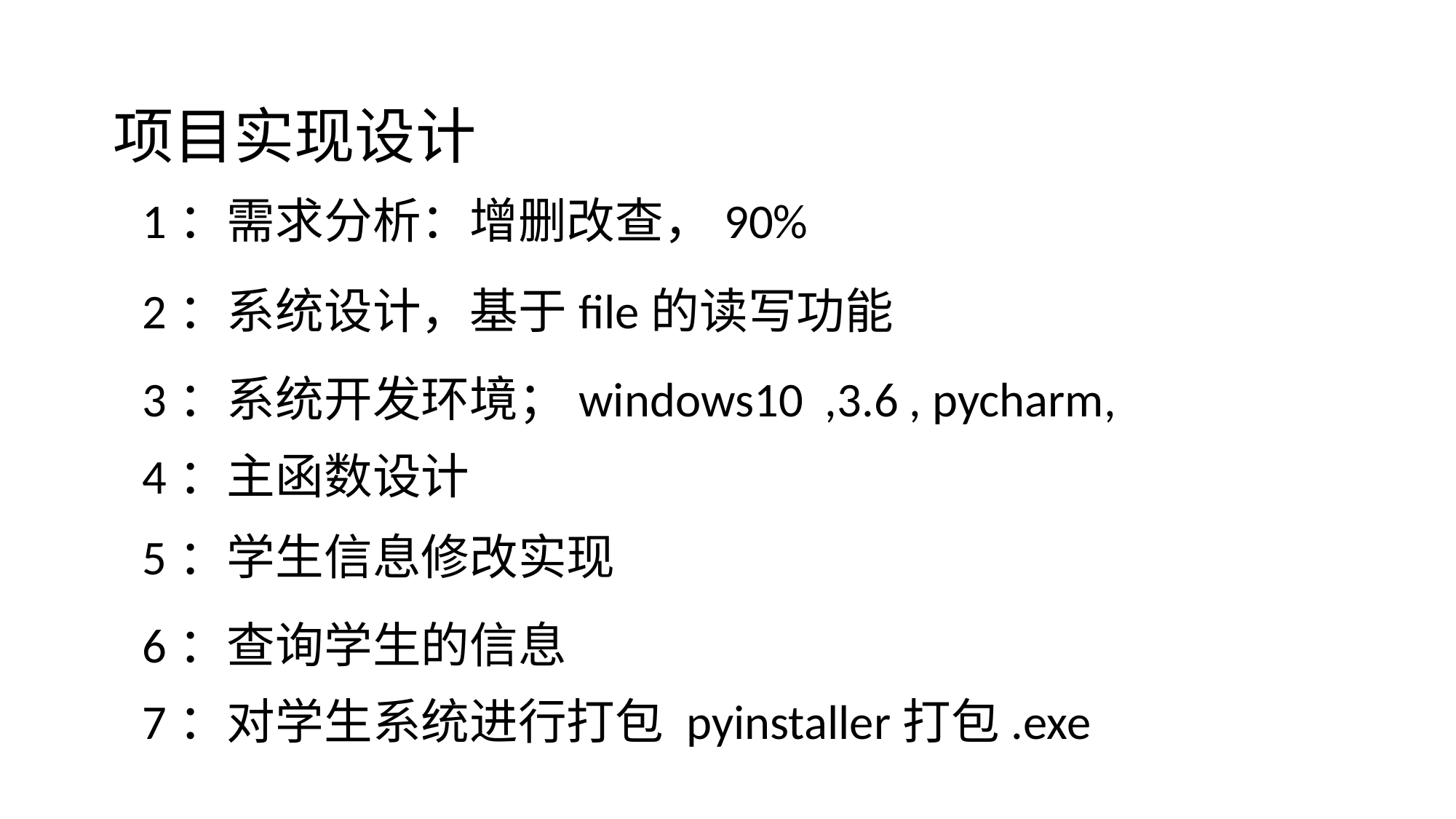

项目实现设计

1：需求分析：增删改查，90%
2：系统设计，基于file的读写功能

3：系统开发环境；windows10  ,3.6 , pycharm,
4：主函数设计

5：学生信息修改实现

6：查询学生的信息

7：对学生系统进行打包 pyinstaller打包.exe